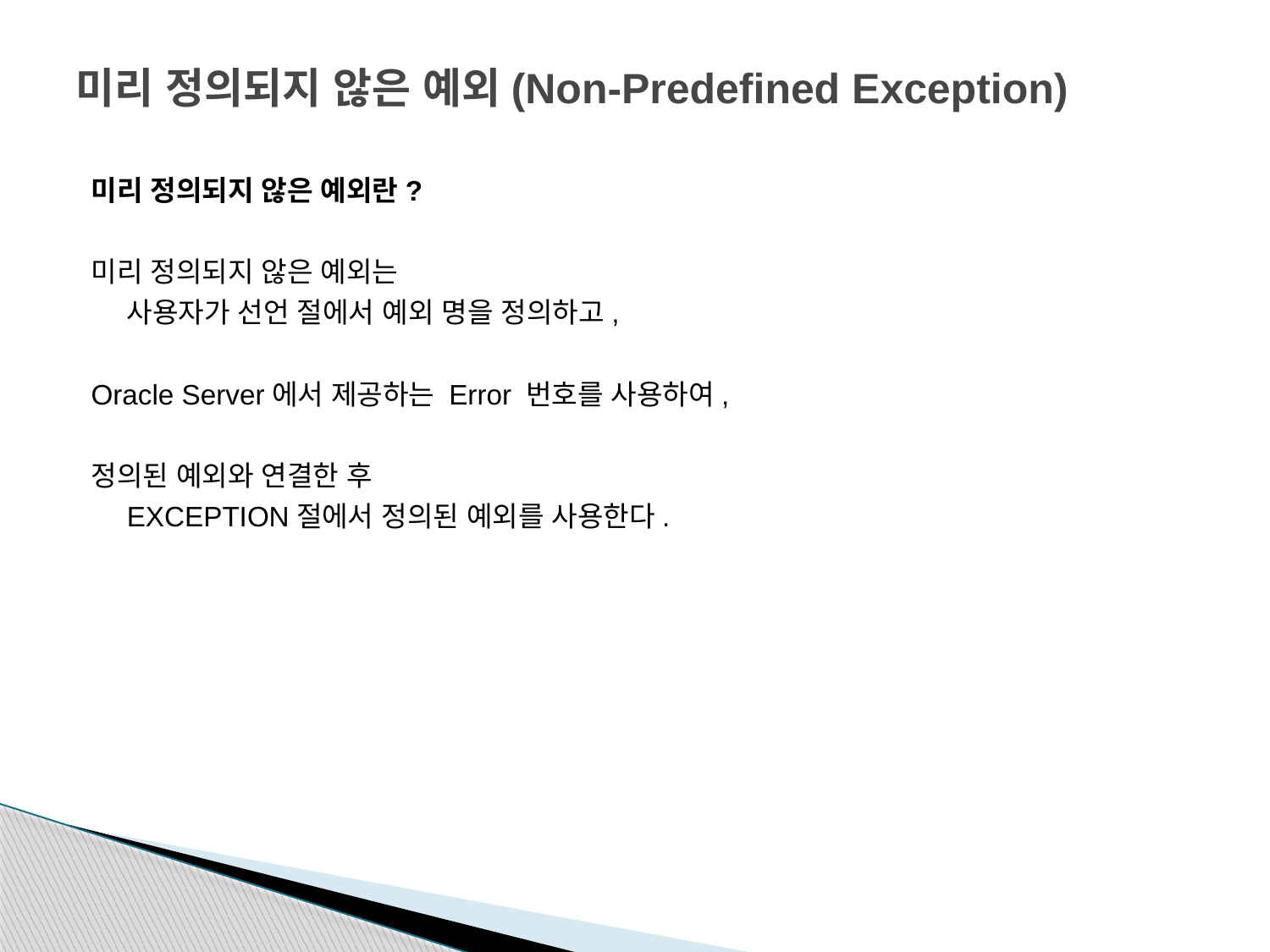

# 미리 정의되지 않은 예외(Non-Predefined Exception)
미리 정의되지 않은 예외란?

미리 정의되지 않은 예외는
	사용자가 선언 절에서 예외 명을 정의하고,

Oracle Server에서 제공하는 Error 번호를 사용하여,

정의된 예외와 연결한 후
	EXCEPTION절에서 정의된 예외를 사용한다.